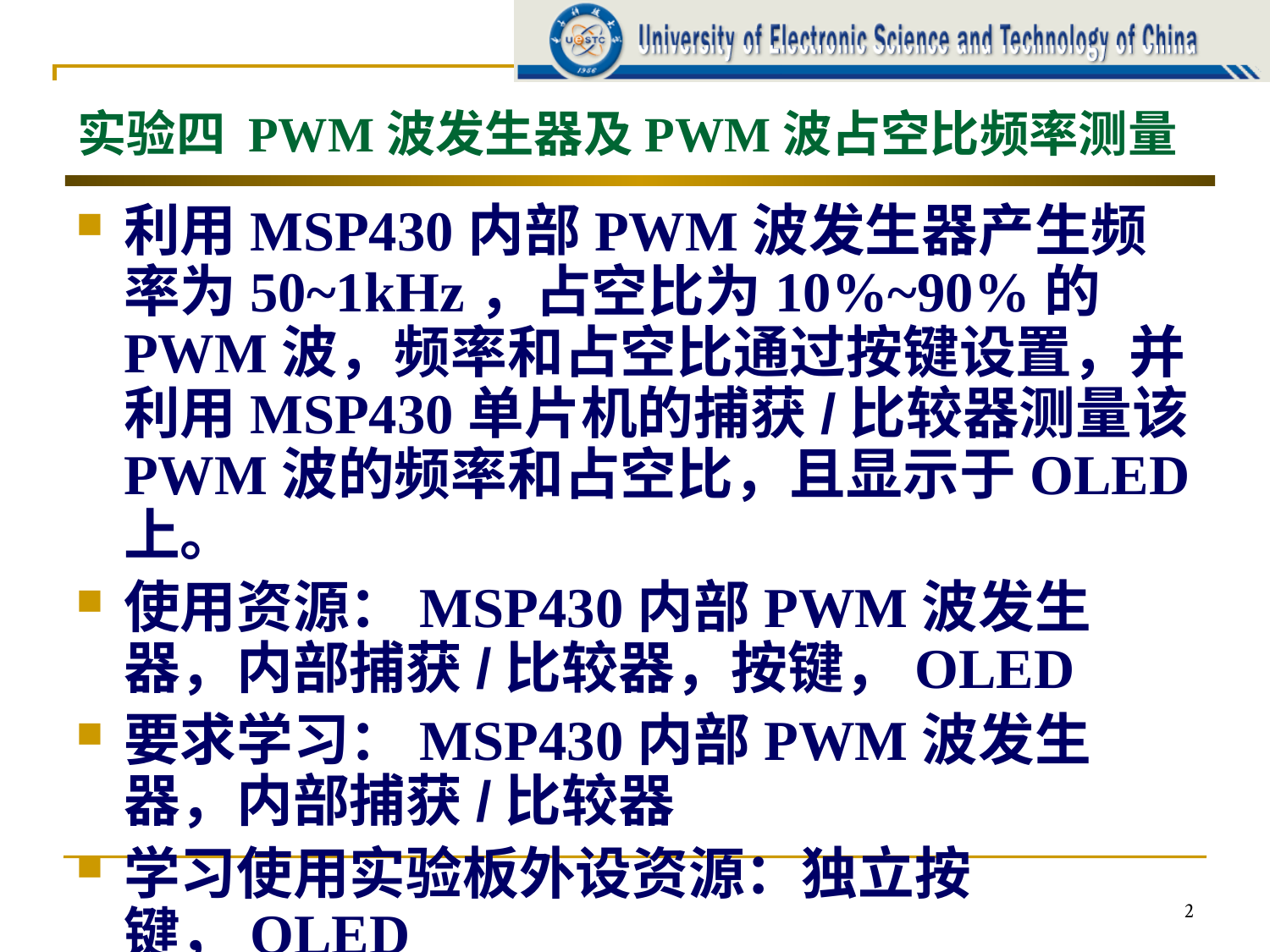

# 实验四 PWM波发生器及PWM波占空比频率测量
利用MSP430内部PWM波发生器产生频率为50~1kHz，占空比为10%~90%的PWM波，频率和占空比通过按键设置，并利用MSP430单片机的捕获/比较器测量该PWM波的频率和占空比，且显示于OLED上。
使用资源：MSP430内部PWM波发生器，内部捕获/比较器，按键，OLED
要求学习：MSP430内部PWM波发生器，内部捕获/比较器
学习使用实验板外设资源：独立按键，OLED
2